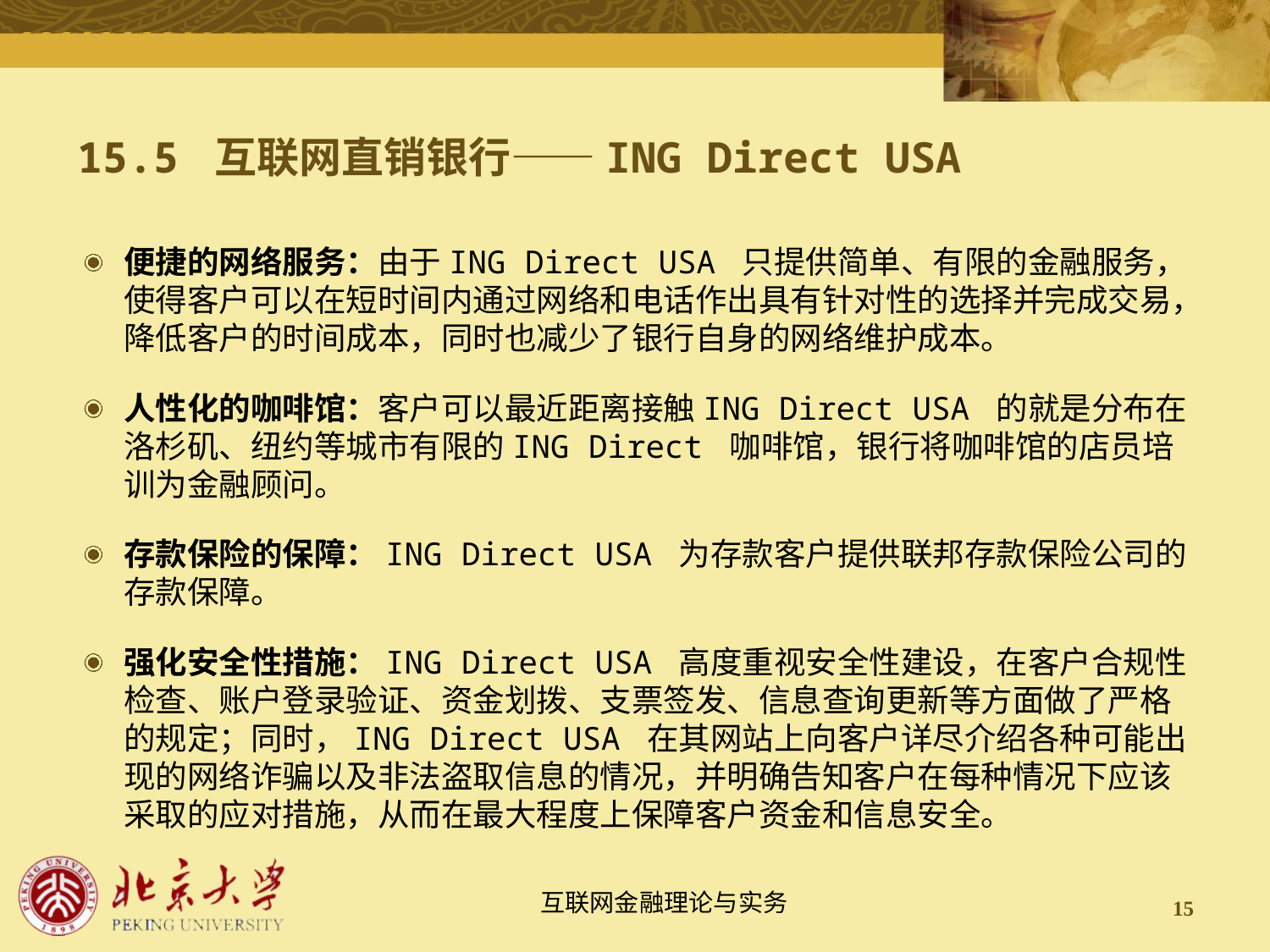

# 15.5 互联网直销银行——ING Direct USA
便捷的网络服务：由于ING Direct USA 只提供简单、有限的金融服务，使得客户可以在短时间内通过网络和电话作出具有针对性的选择并完成交易，降低客户的时间成本，同时也减少了银行自身的网络维护成本。
人性化的咖啡馆：客户可以最近距离接触ING Direct USA 的就是分布在洛杉矶、纽约等城市有限的ING Direct 咖啡馆，银行将咖啡馆的店员培训为金融顾问。
存款保险的保障：ING Direct USA 为存款客户提供联邦存款保险公司的存款保障。
强化安全性措施：ING Direct USA 高度重视安全性建设，在客户合规性检查、账户登录验证、资金划拨、支票签发、信息查询更新等方面做了严格的规定；同时，ING Direct USA 在其网站上向客户详尽介绍各种可能出现的网络诈骗以及非法盗取信息的情况，并明确告知客户在每种情况下应该采取的应对措施，从而在最大程度上保障客户资金和信息安全。
15